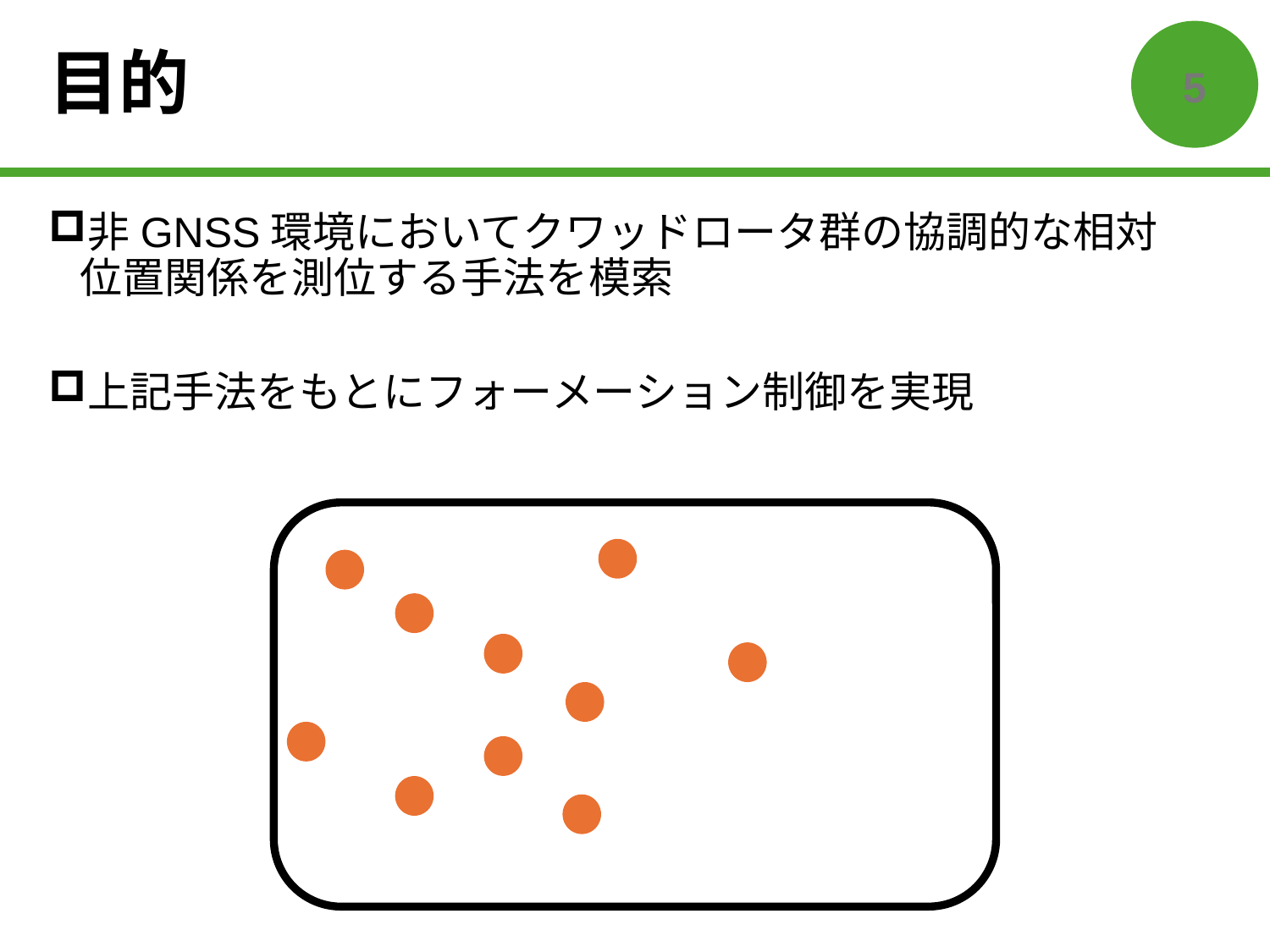

# 目的
5
非GNSS環境においてクワッドロータ群の協調的な相対
位置関係を測位する手法を模索
上記手法をもとにフォーメーション制御を実現